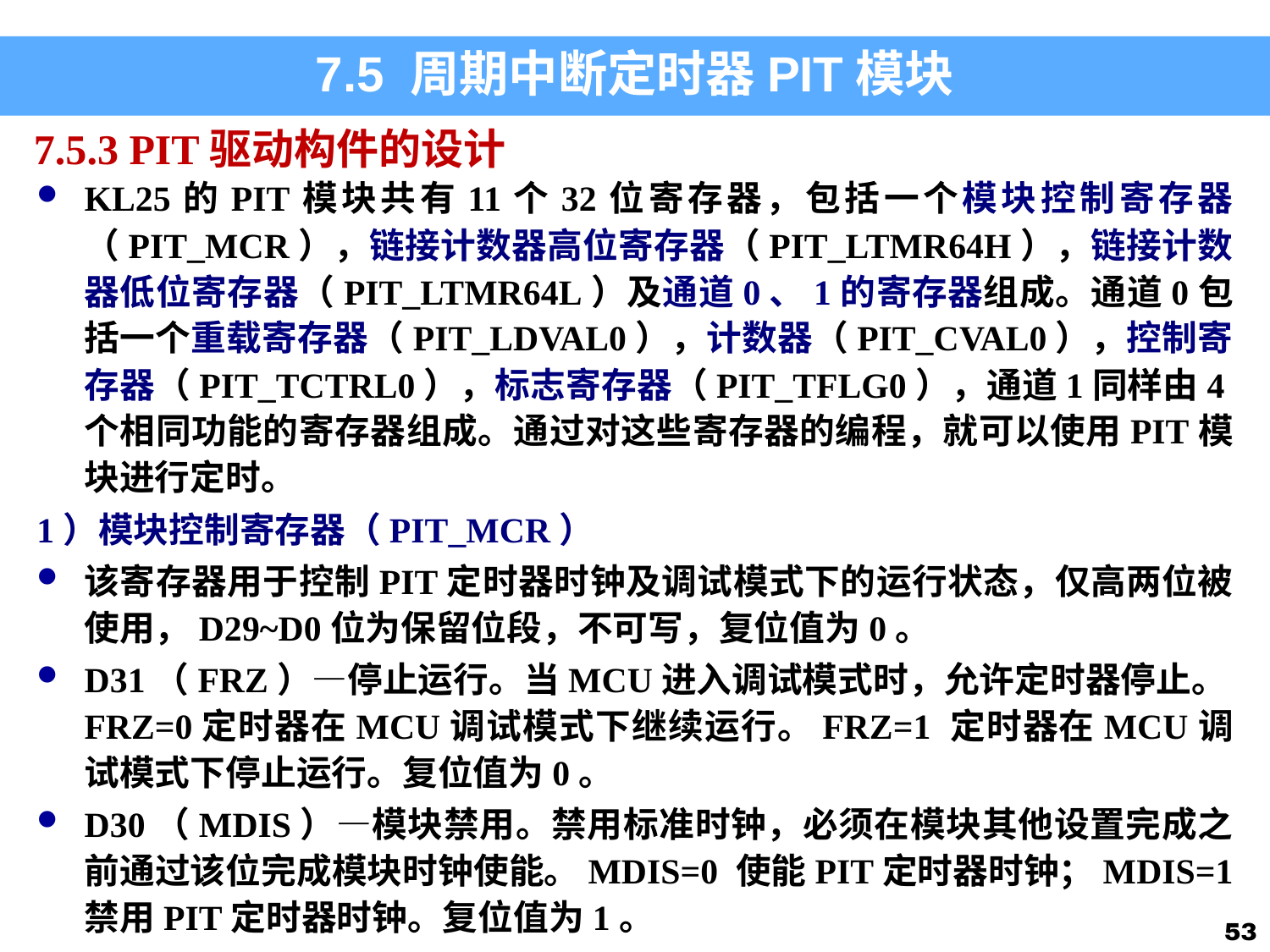

7.5 周期中断定时器PIT模块
7.5.3 PIT驱动构件的设计
KL25的PIT模块共有11个32位寄存器，包括一个模块控制寄存器（PIT_MCR），链接计数器高位寄存器（PIT_LTMR64H），链接计数器低位寄存器（PIT_LTMR64L）及通道0、1的寄存器组成。通道0包括一个重载寄存器（PIT_LDVAL0），计数器（PIT_CVAL0），控制寄存器（PIT_TCTRL0），标志寄存器（PIT_TFLG0），通道1同样由4个相同功能的寄存器组成。通过对这些寄存器的编程，就可以使用PIT模块进行定时。
1）模块控制寄存器（PIT_MCR）
该寄存器用于控制PIT定时器时钟及调试模式下的运行状态，仅高两位被使用，D29~D0位为保留位段，不可写，复位值为0。
D31（FRZ）—停止运行。当MCU进入调试模式时，允许定时器停止。FRZ=0定时器在MCU调试模式下继续运行。FRZ=1 定时器在MCU调试模式下停止运行。复位值为0。
D30（MDIS）—模块禁用。禁用标准时钟，必须在模块其他设置完成之前通过该位完成模块时钟使能。MDIS=0 使能PIT定时器时钟；MDIS=1 禁用PIT定时器时钟。复位值为1。
53